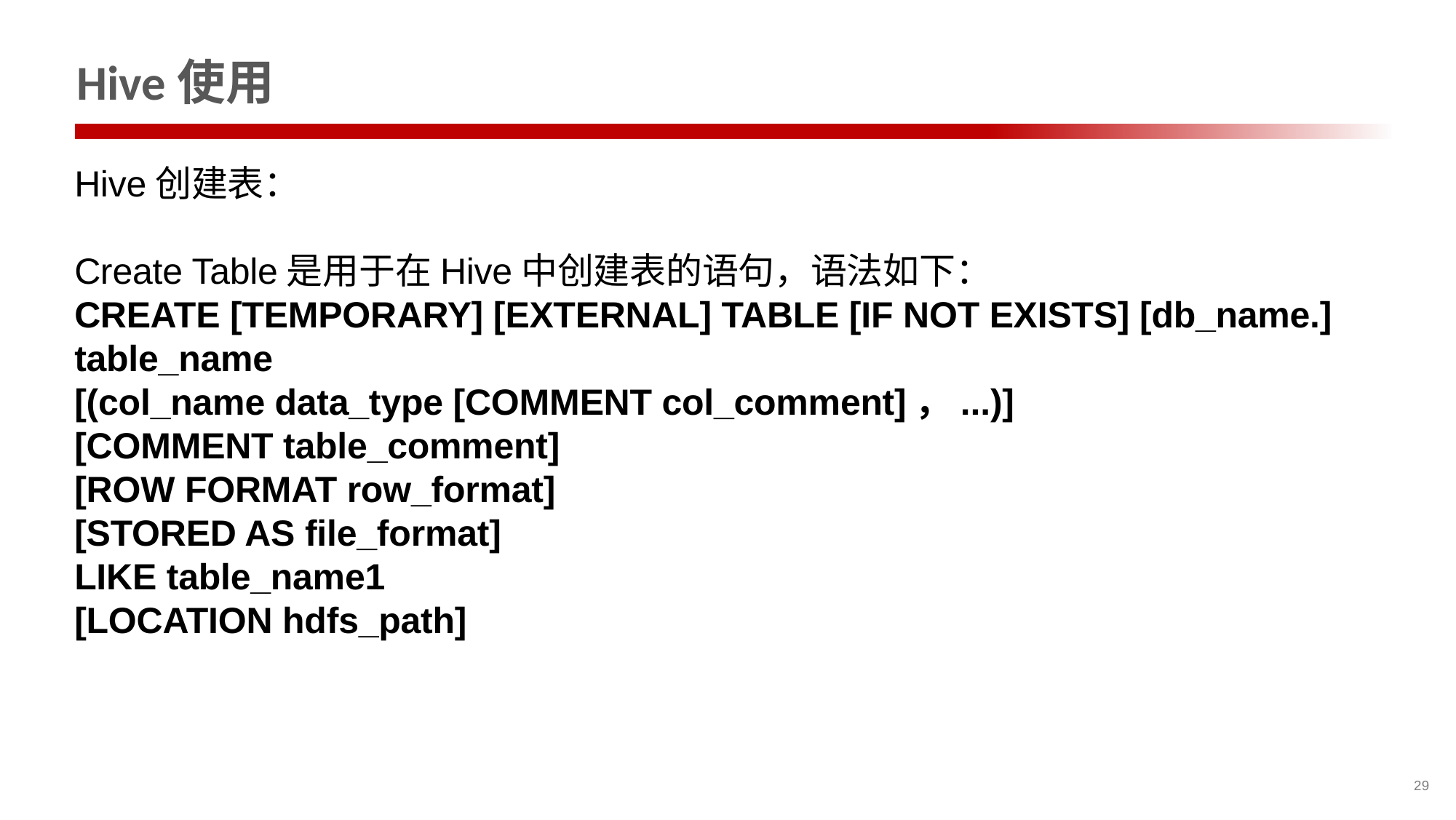

# Hive使用

Hive创建表：

Create Table是用于在Hive中创建表的语句，语法如下：
CREATE [TEMPORARY] [EXTERNAL] TABLE [IF NOT EXISTS] [db_name.] table_name
[(col_name data_type [COMMENT col_comment]，...)]
[COMMENT table_comment]
[ROW FORMAT row_format]
[STORED AS file_format]
LIKE table_name1
[LOCATION hdfs_path]
29